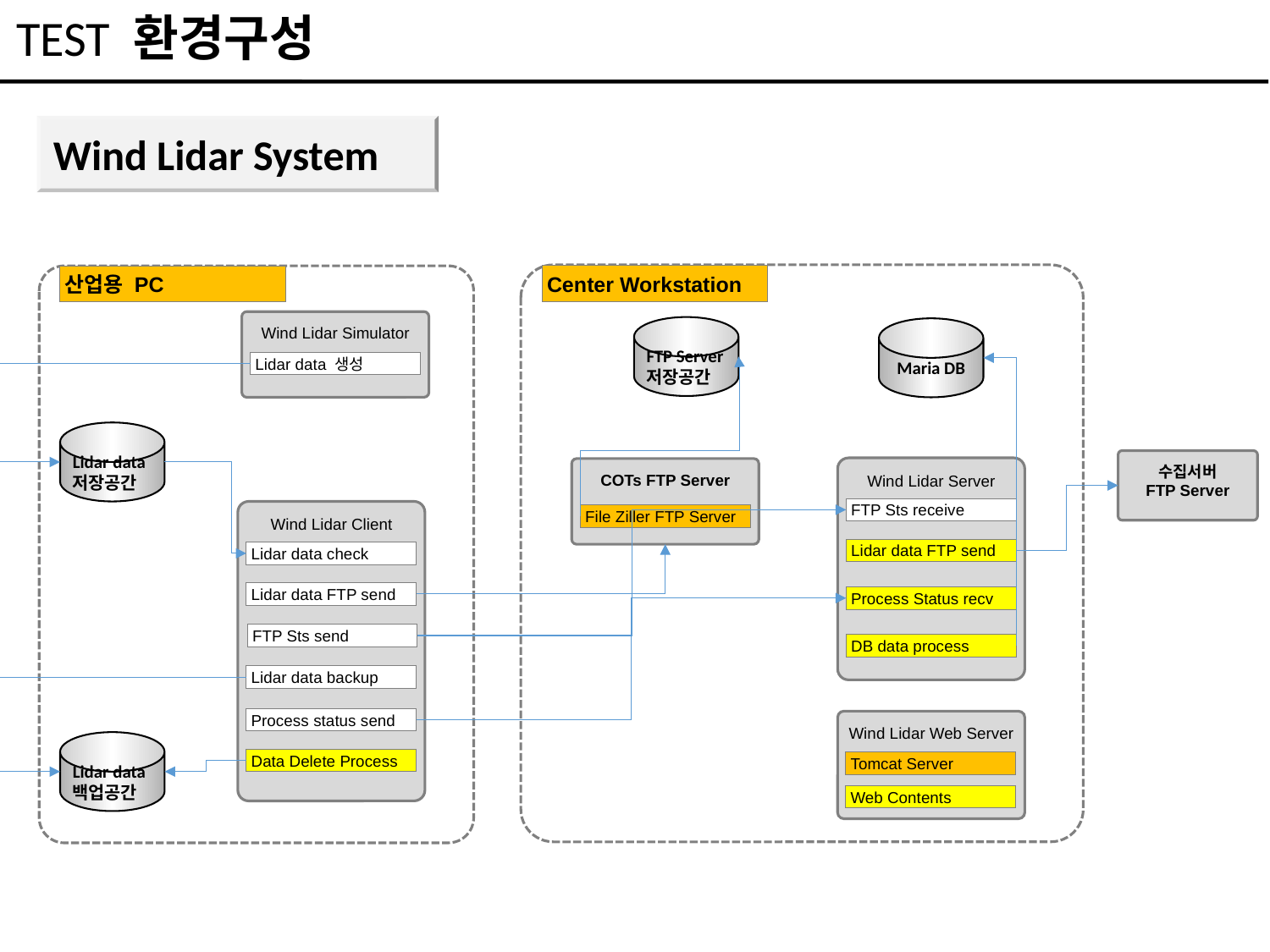

TEST 환경구성

Wind Lidar System

Center Workstation
산업용 PC

Wind Lidar Simulator
FTP Server
저장공간
Maria DB
Lidar data 생성
Lidar data
저장공간
수집서버
FTP Server
Wind Lidar Server
COTs FTP Server
FTP Sts receive
Wind Lidar Client
File Ziller FTP Server
Lidar data FTP send
Lidar data check
Lidar data FTP send
Process Status recv
FTP Sts send
DB data process
Lidar data backup
Process status send
Wind Lidar Web Server
Lidar data
백업공간
Data Delete Process
Tomcat Server
Web Contents